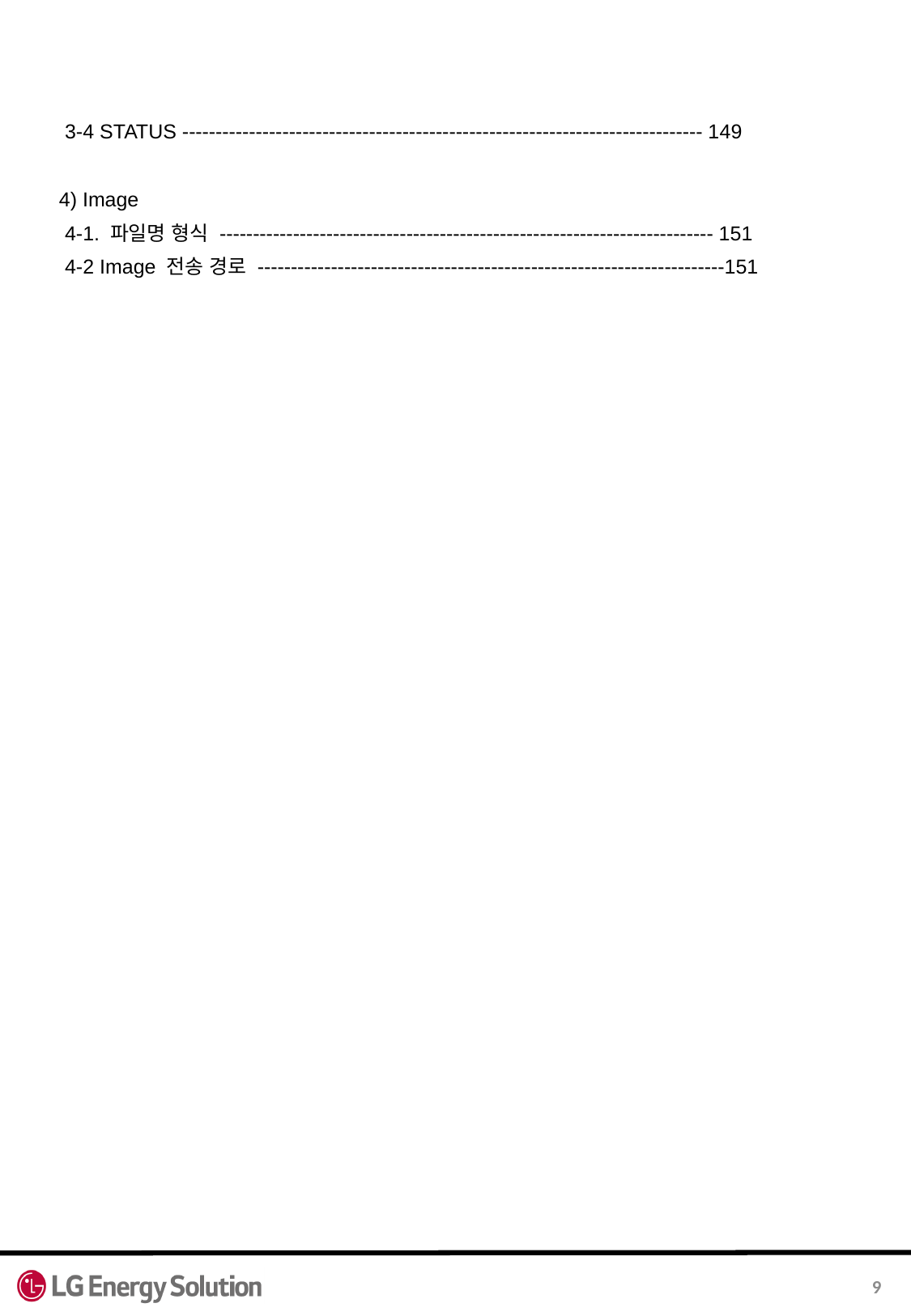

3-4 STATUS ------------------------------------------------------------------------------ 149

    4) Image
     4-1. 파일명 형식 -------------------------------------------------------------------------- 151
     4-2 Image 전송 경로 ----------------------------------------------------------------------151
9